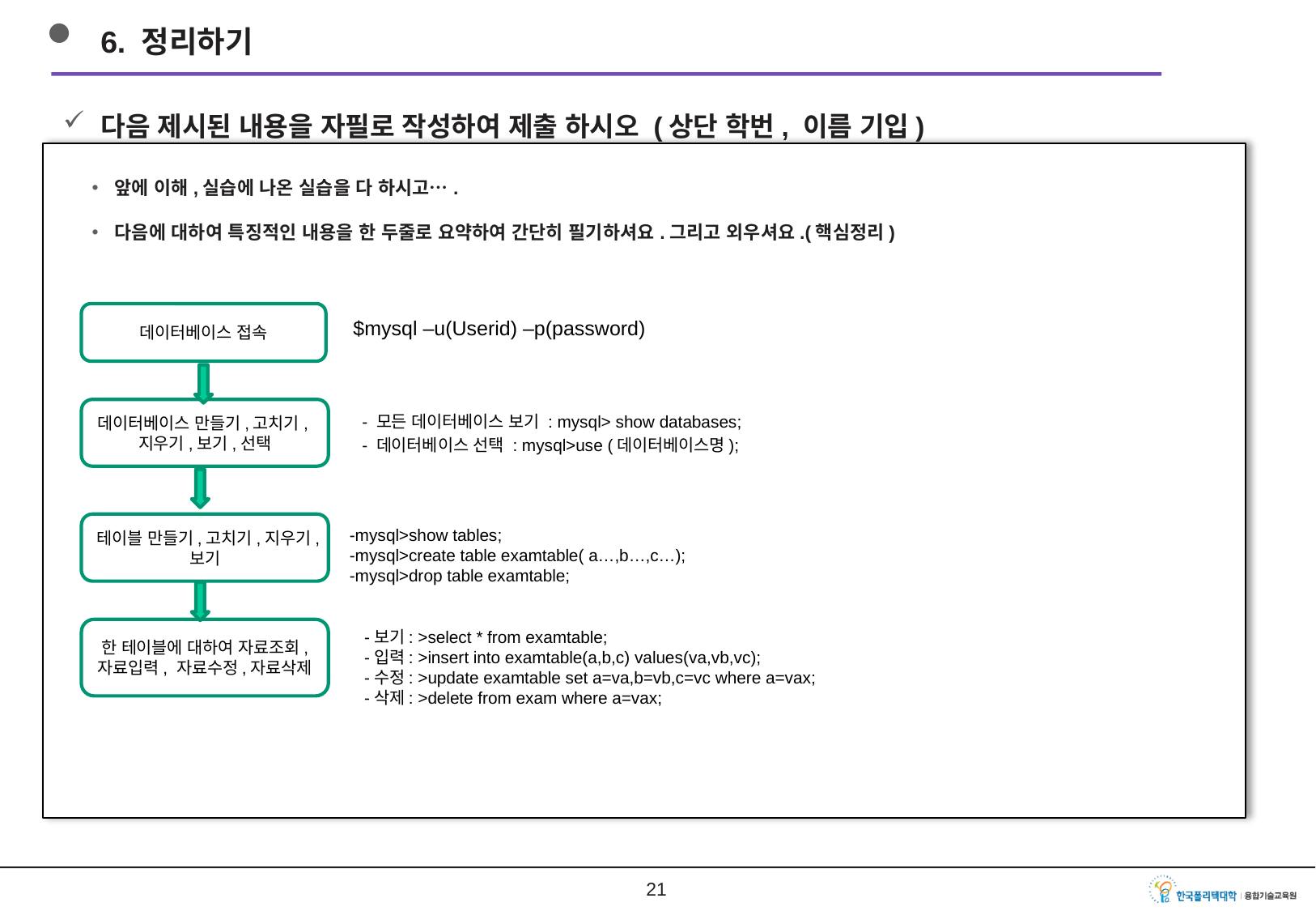

6. 정리하기
다음 제시된 내용을 자필로 작성하여 제출 하시오 (상단 학번, 이름 기입)

앞에 이해,실습에 나온 실습을 다 하시고….

다음에 대하여 특징적인 내용을 한 두줄로 요약하여 간단히 필기하셔요.그리고 외우셔요.(핵심정리)

데이터베이스 접속
$mysql –u(Userid) –p(password)

데이터베이스 만들기,고치기,지우기,보기,선택
- 모든 데이터베이스 보기 : mysql> show databases;
- 데이터베이스 선택 : mysql>use (데이터베이스명);

테이블 만들기,고치기,지우기,보기
-mysql>show tables;
-mysql>create table examtable( a…,b…,c…);
-mysql>drop table examtable;

한 테이블에 대하여 자료조회, 자료입력, 자료수정,자료삭제
-보기: >select * from examtable;
-입력: >insert into examtable(a,b,c) values(va,vb,vc);
-수정: >update examtable set a=va,b=vb,c=vc where a=vax;
-삭제: >delete from exam where a=vax;
21